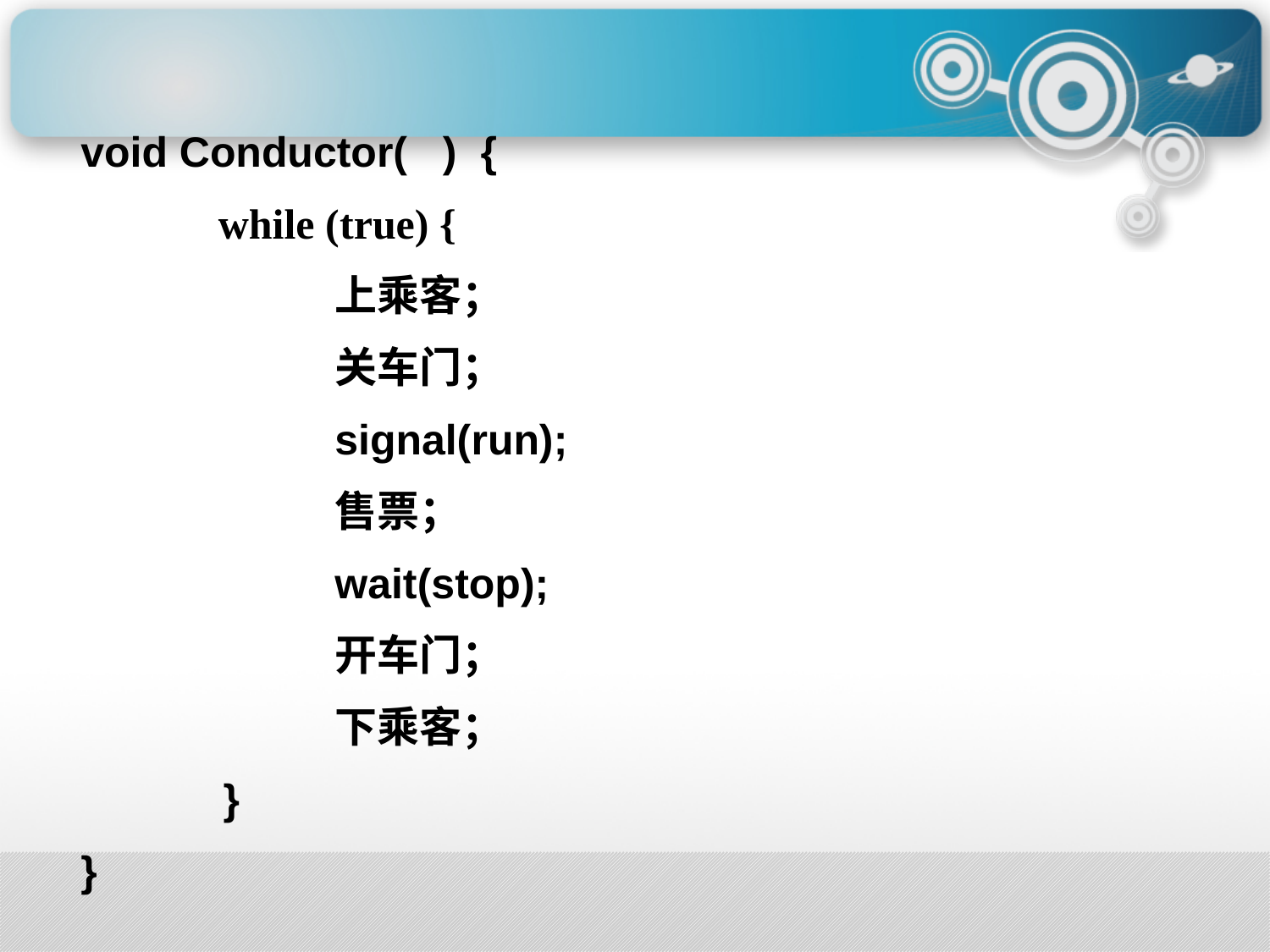

void Conductor(   )  {
             while (true) {
		上乘客；
		关车门；
		signal(run);
		售票；
		wait(stop);
		开车门；
		下乘客；
            }
}